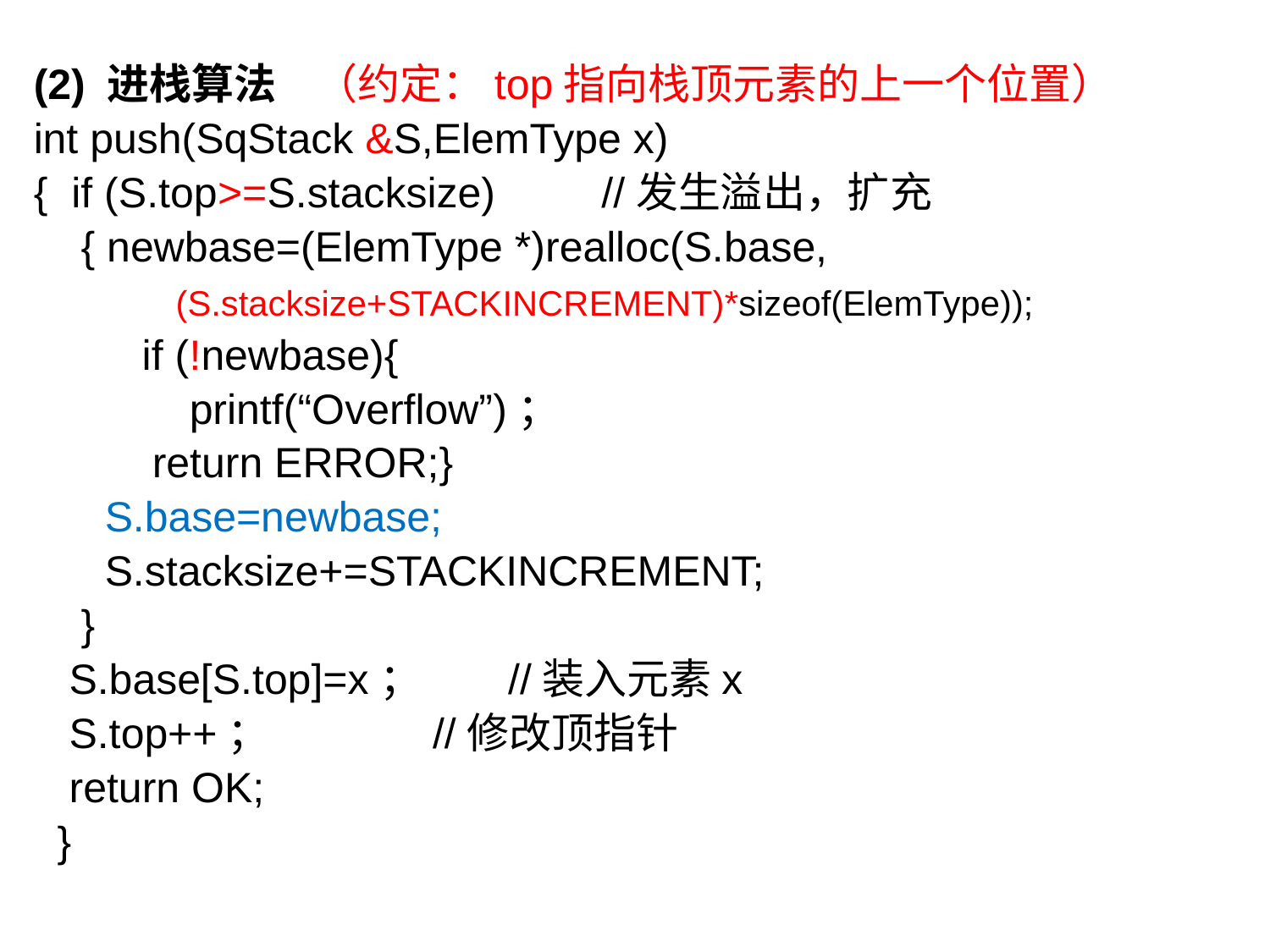

(2) 进栈算法    （约定：top指向栈顶元素的上一个位置）
int push(SqStack &S,ElemType x)
{  if (S.top>=S.stacksize)         //发生溢出，扩充
    { newbase=(ElemType *)realloc(S.base,
            (S.stacksize+STACKINCREMENT)*sizeof(ElemType));
	  if (!newbase){
	      printf(“Overflow”)；
          return ERROR;}
      S.base=newbase;
      S.stacksize+=STACKINCREMENT;
    }
   S.base[S.top]=x；        //装入元素x
   S.top++；                //修改顶指针
   return OK;
  }